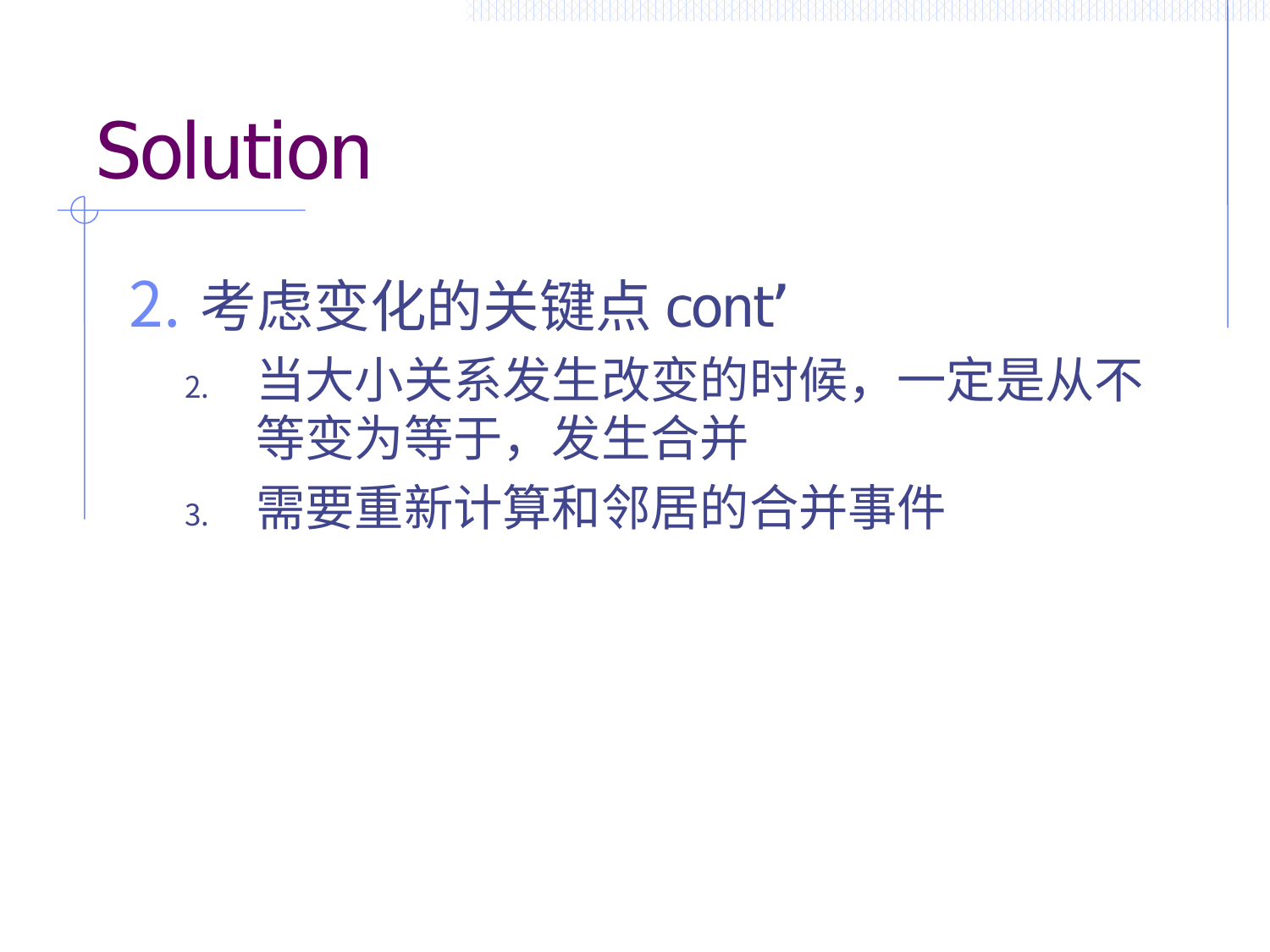

# Solution
考虑变化的关键点cont’
当大小关系发生改变的时候，一定是从不等变为等于，发生合并
需要重新计算和邻居的合并事件